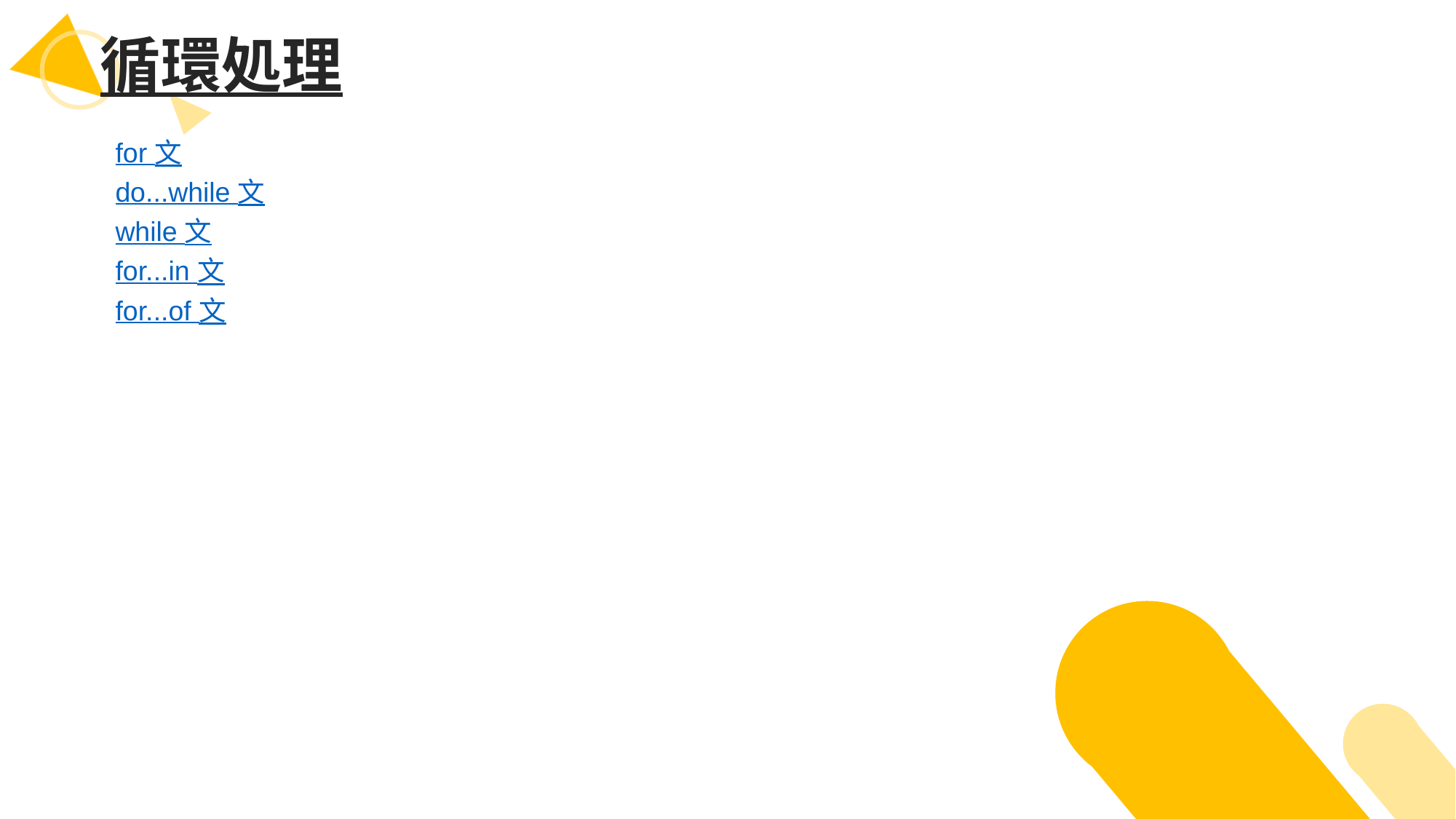

循環処理

for 文
do...while 文
while 文
for...in 文
for...of 文